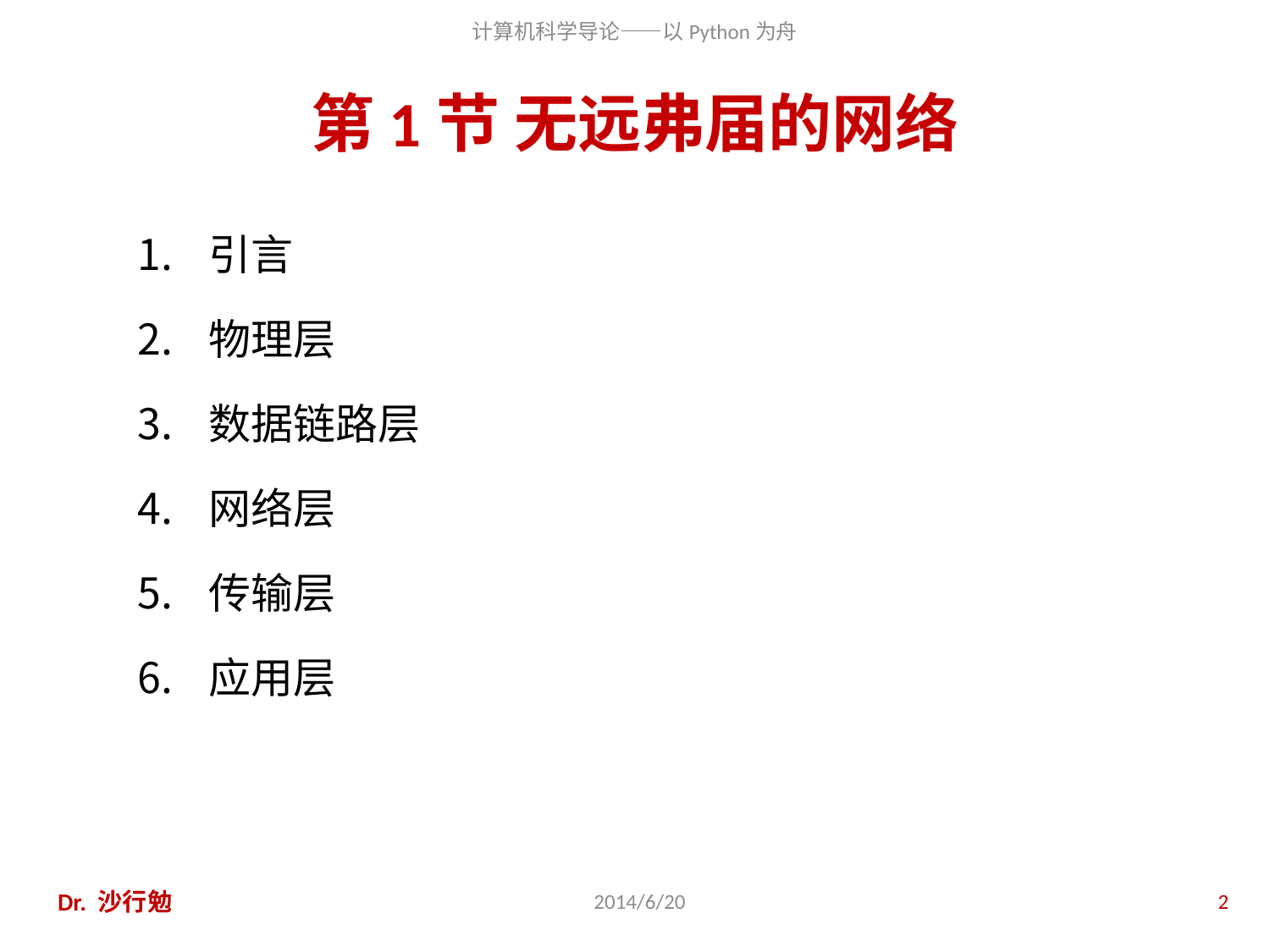

# 第1节 无远弗届的网络
引言
物理层
数据链路层
网络层
传输层
应用层
Dr. 沙行勉
2014/6/20
2